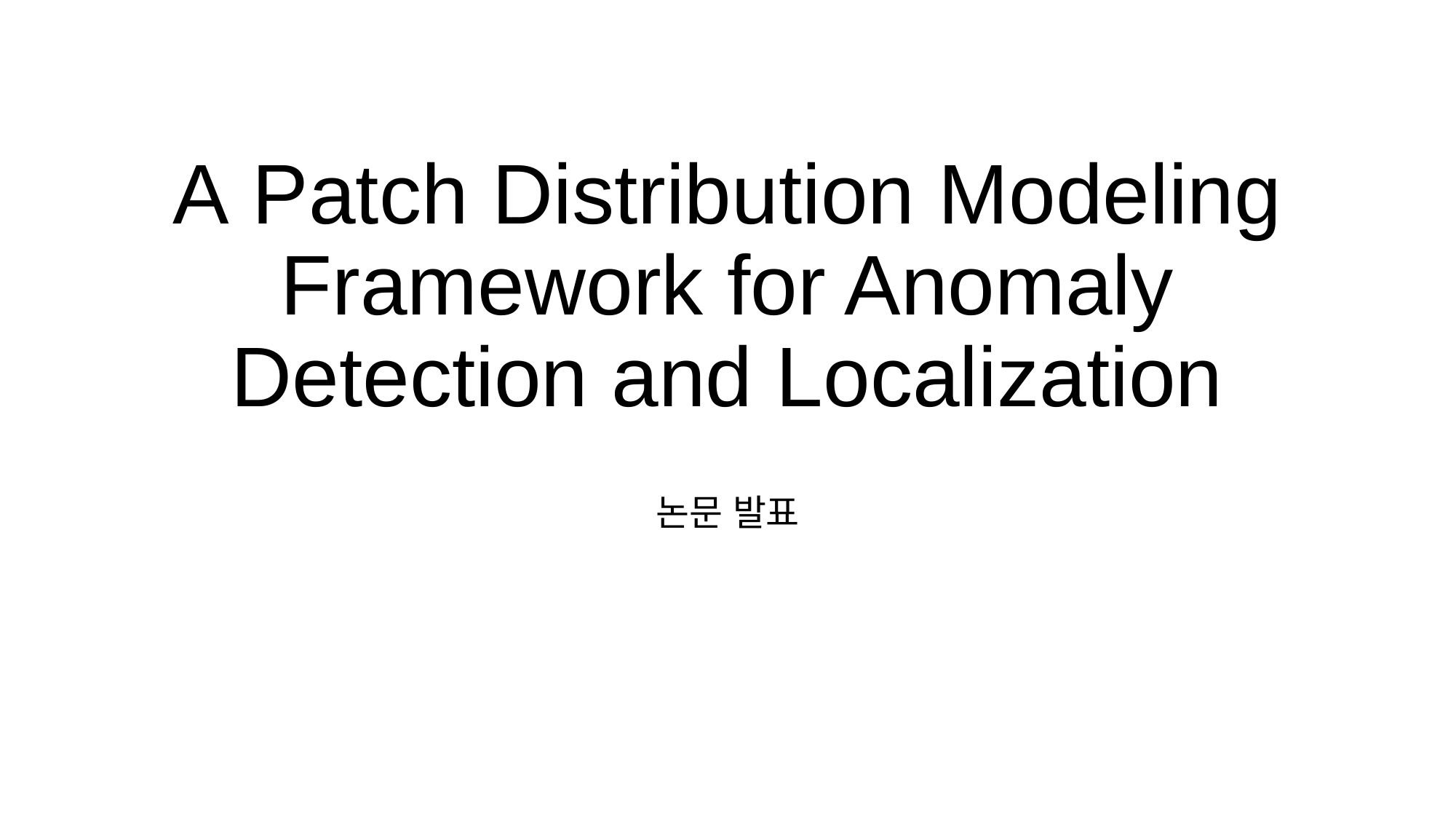

# A Patch Distribution Modeling Framework for Anomaly Detection and Localization

논문 발표